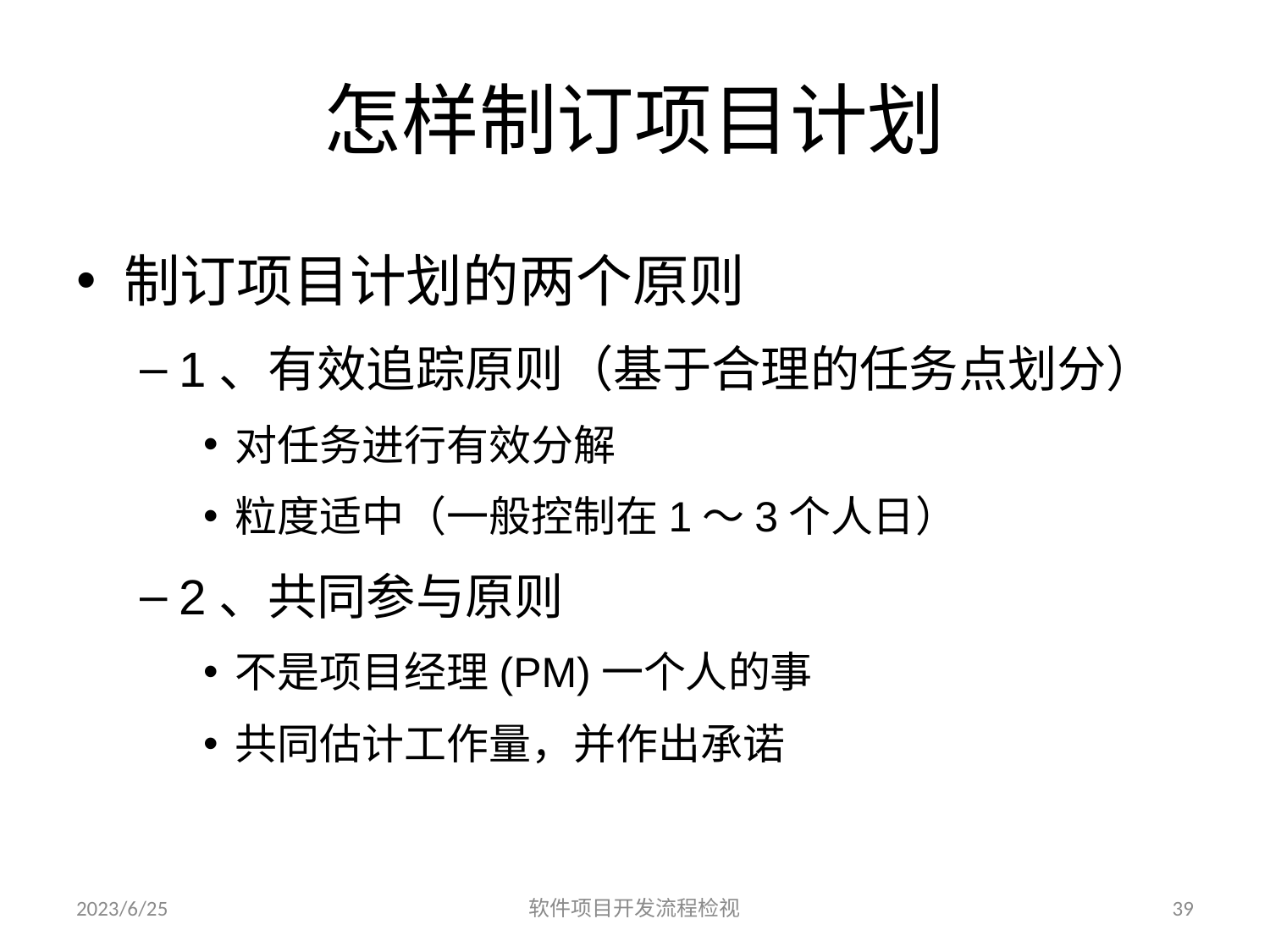

# 怎样制订项目计划
制订项目计划的两个原则
1、有效追踪原则（基于合理的任务点划分）
对任务进行有效分解
粒度适中（一般控制在1～3个人日）
2、共同参与原则
不是项目经理(PM)一个人的事
共同估计工作量，并作出承诺

2023/6/25
软件项目开发流程检视
39